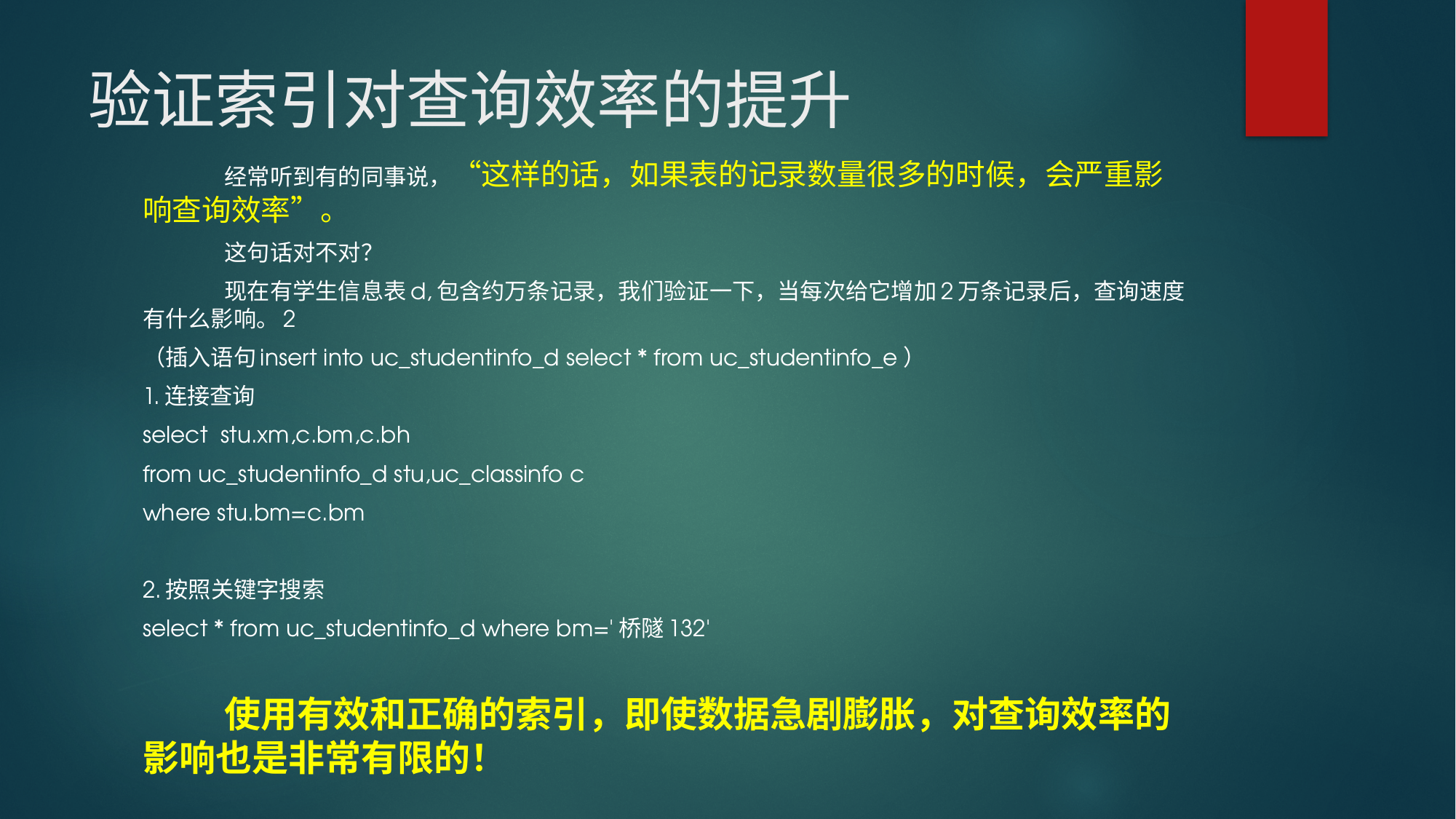

# 验证索引对查询效率的提升
	经常听到有的同事说，“这样的话，如果表的记录数量很多的时候，会严重影响查询效率”。
	这句话对不对？
	现在有学生信息表d,包含约万条记录，我们验证一下，当每次给它增加2万条记录后，查询速度有什么影响。2
（插入语句insert into uc_studentinfo_d select * from uc_studentinfo_e）
1.连接查询
select  stu.xm,c.bm,c.bh
from uc_studentinfo_d stu,uc_classinfo c
where stu.bm=c.bm

2.按照关键字搜索
select * from uc_studentinfo_d where bm='桥隧132'

	使用有效和正确的索引，即使数据急剧膨胀，对查询效率的影响也是非常有限的！